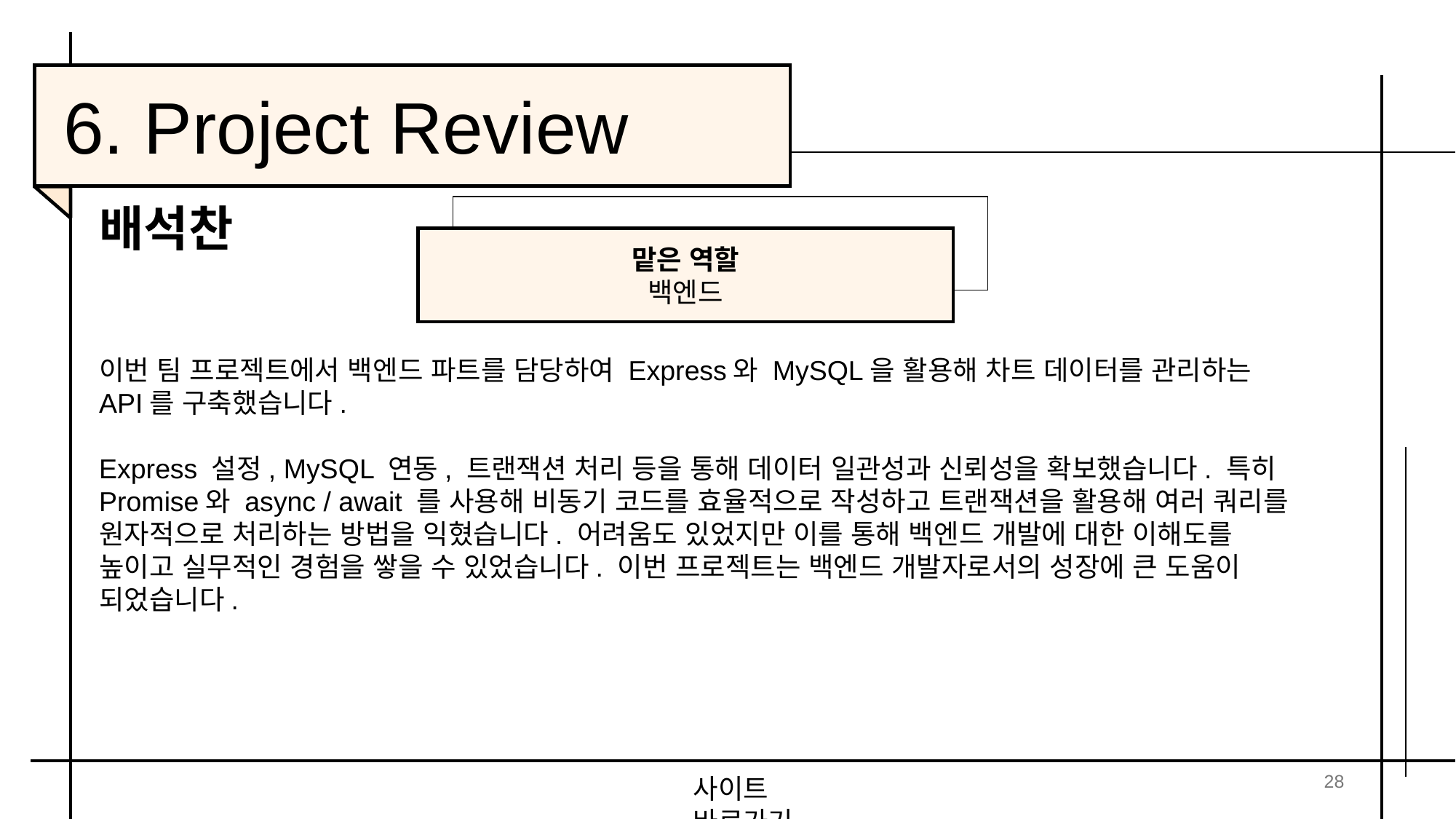

6. Project Review
배석찬

맡은 역할
백엔드
이번 팀 프로젝트에서 백엔드 파트를 담당하여 Express와 MySQL을 활용해 차트 데이터를 관리하는 API를 구축했습니다.

Express 설정, MySQL 연동, 트랜잭션 처리 등을 통해 데이터 일관성과 신뢰성을 확보했습니다. 특히 Promise와 async / await 를 사용해 비동기 코드를 효율적으로 작성하고 트랜잭션을 활용해 여러 쿼리를 원자적으로 처리하는 방법을 익혔습니다. 어려움도 있었지만 이를 통해 백엔드 개발에 대한 이해도를 높이고 실무적인 경험을 쌓을 수 있었습니다. 이번 프로젝트는 백엔드 개발자로서의 성장에 큰 도움이 되었습니다.
28
사이트 바로가기